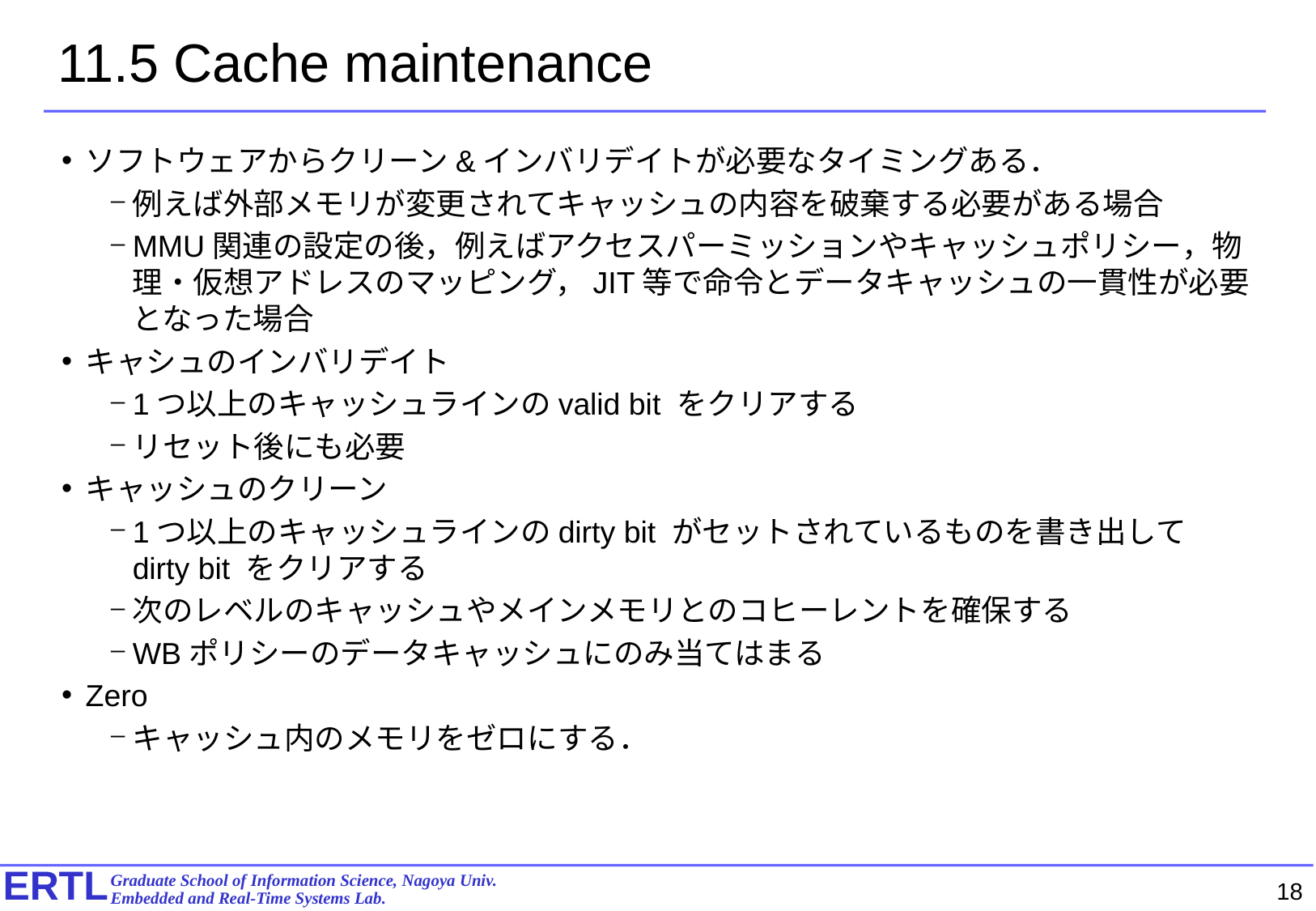

# 11.5 Cache maintenance
ソフトウェアからクリーン&インバリデイトが必要なタイミングある．
例えば外部メモリが変更されてキャッシュの内容を破棄する必要がある場合
MMU関連の設定の後，例えばアクセスパーミッションやキャッシュポリシー，物理・仮想アドレスのマッピング，JIT等で命令とデータキャッシュの一貫性が必要となった場合
キャシュのインバリデイト
1つ以上のキャッシュラインのvalid bit をクリアする
リセット後にも必要
キャッシュのクリーン
1つ以上のキャッシュラインのdirty bit がセットされているものを書き出してdirty bit をクリアする
次のレベルのキャッシュやメインメモリとのコヒーレントを確保する
WBポリシーのデータキャッシュにのみ当てはまる
Zero
キャッシュ内のメモリをゼロにする．

18